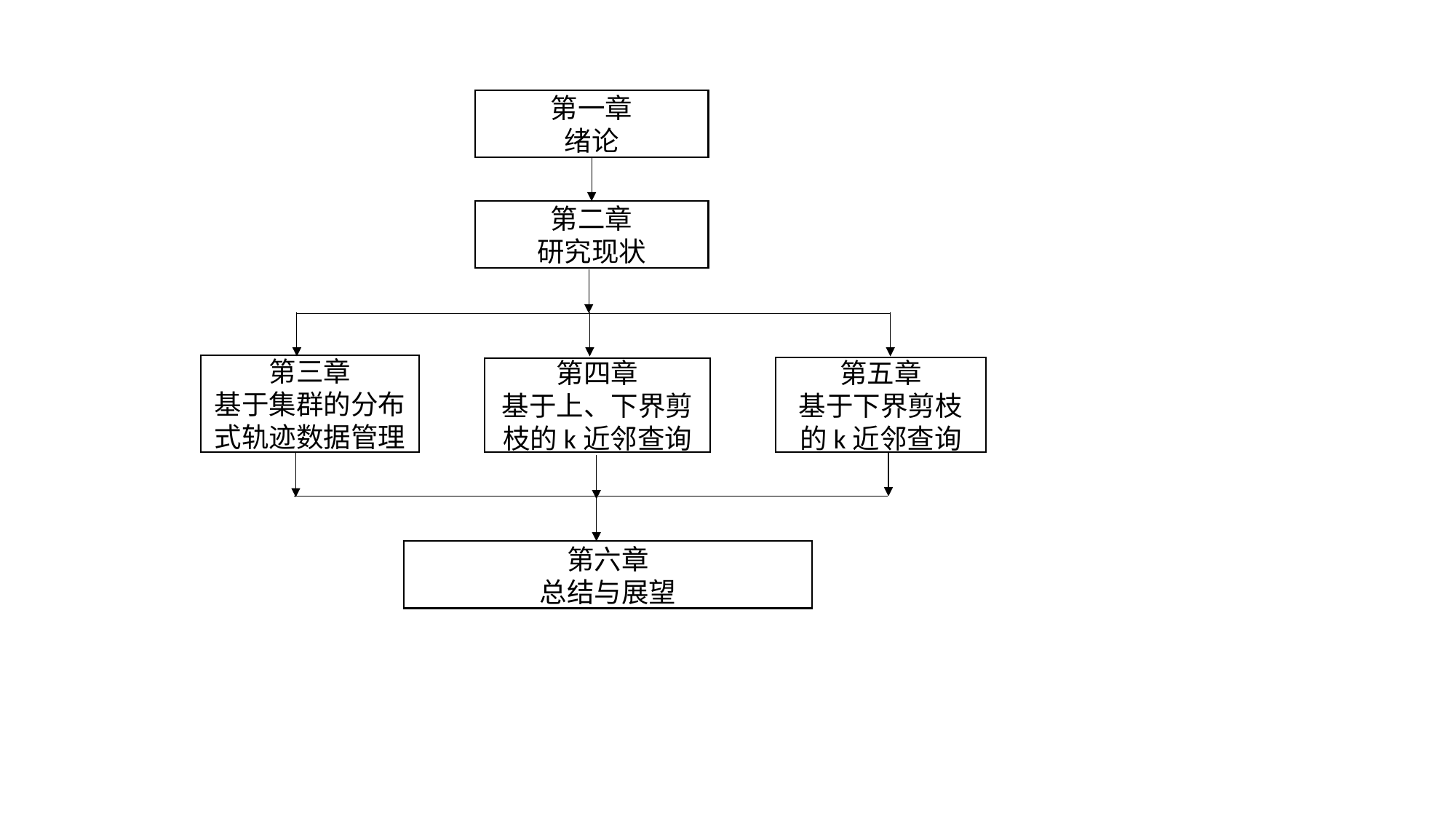

第一章
绪论
第二章
研究现状
第三章
基于集群的分布式轨迹数据管理
第五章
基于下界剪枝的k近邻查询
第四章
基于上、下界剪枝的k近邻查询
第六章
总结与展望